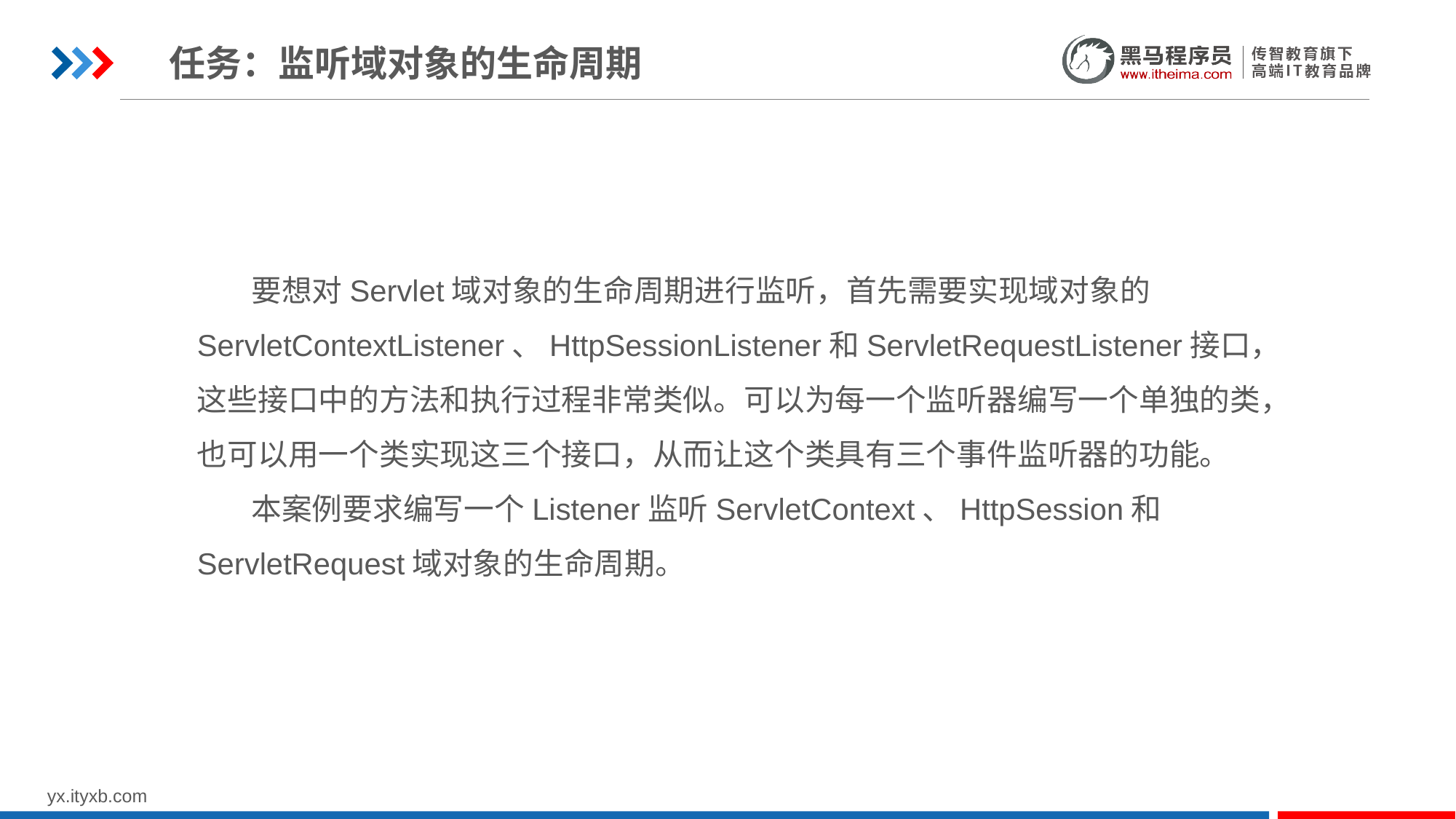

任务：监听域对象的生命周期
       要想对Servlet域对象的生命周期进行监听，首先需要实现域对象的ServletContextListener、HttpSessionListener和ServletRequestListener接口，这些接口中的方法和执行过程非常类似。可以为每一个监听器编写一个单独的类，也可以用一个类实现这三个接口，从而让这个类具有三个事件监听器的功能。
       本案例要求编写一个Listener监听ServletContext、HttpSession和ServletRequest域对象的生命周期。